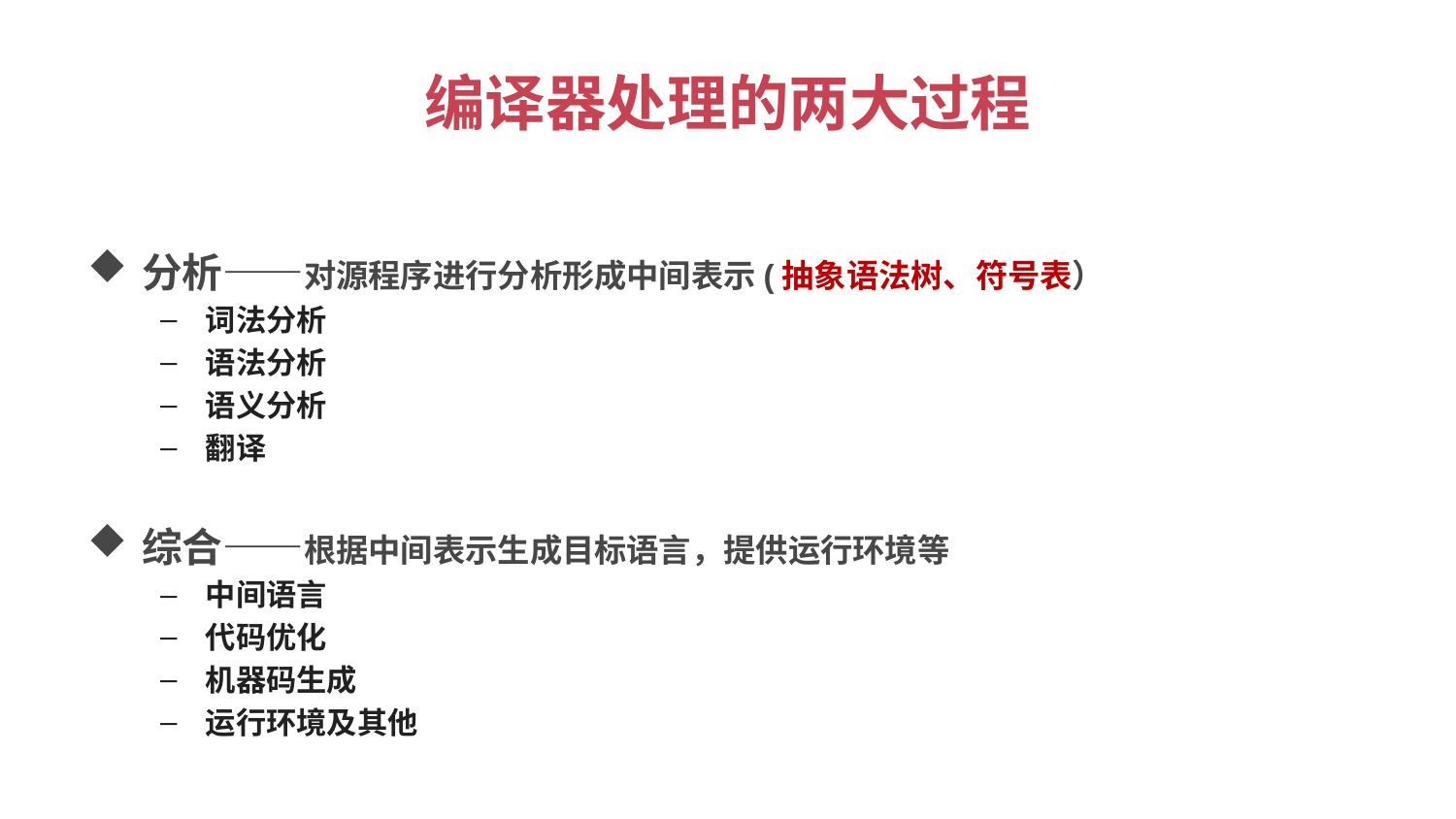

# 编译器处理的两大过程
分析——对源程序进行分析形成中间表示(抽象语法树、符号表）
词法分析
语法分析
语义分析
翻译
综合——根据中间表示生成目标语言，提供运行环境等
中间语言
代码优化
机器码生成
运行环境及其他